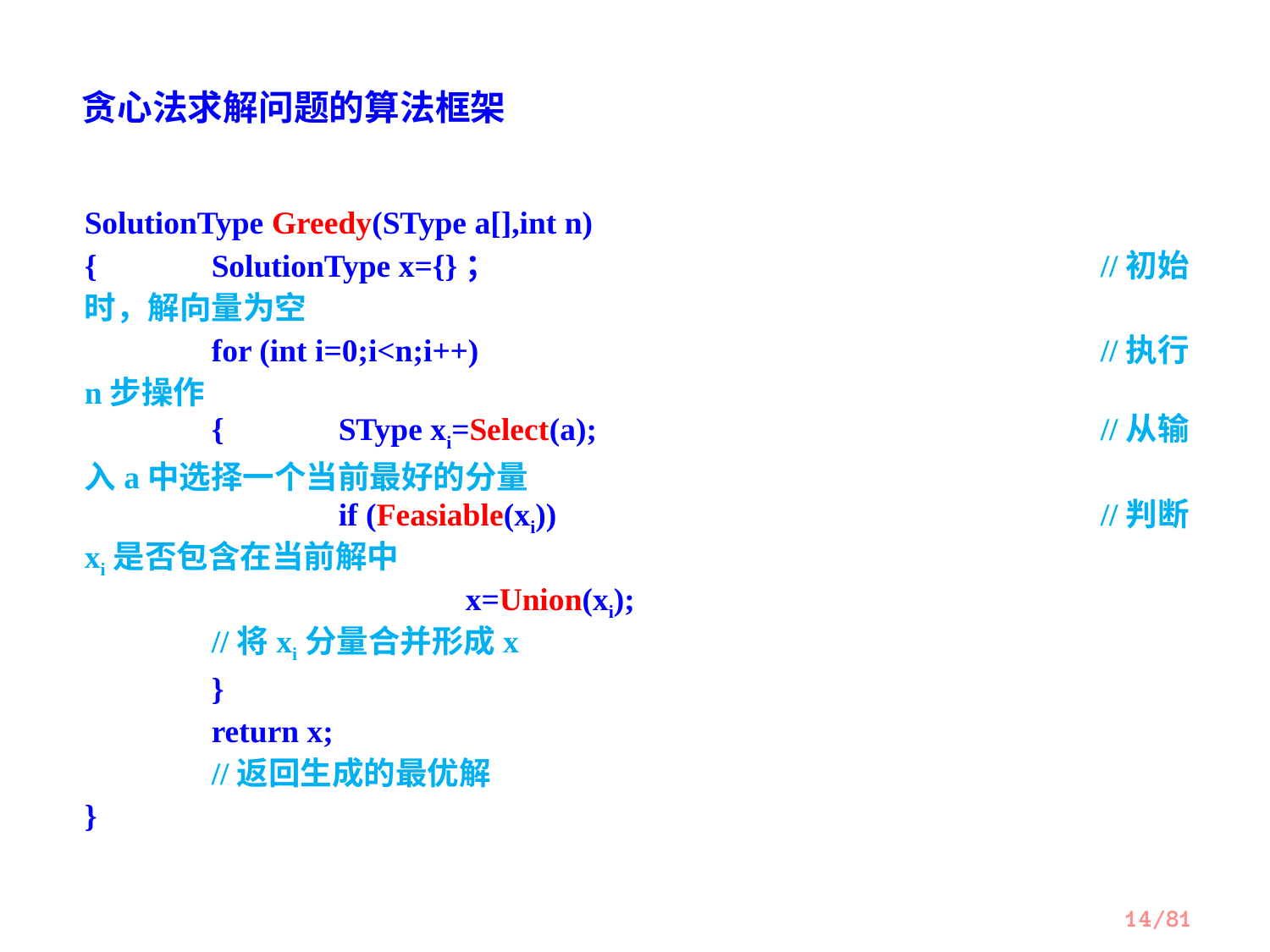

贪心法求解问题的算法框架
SolutionType Greedy(SType a[],int n)
{	SolutionType x={}；					//初始时，解向量为空
	for (int i=0;i<n;i++)					//执行n步操作
	{	SType xi=Select(a);				//从输入a中选择一个当前最好的分量
		if (Feasiable(xi))					//判断xi是否包含在当前解中
			x=Union(xi);					//将xi分量合并形成x
	}
	return x;								//返回生成的最优解
}
14/81